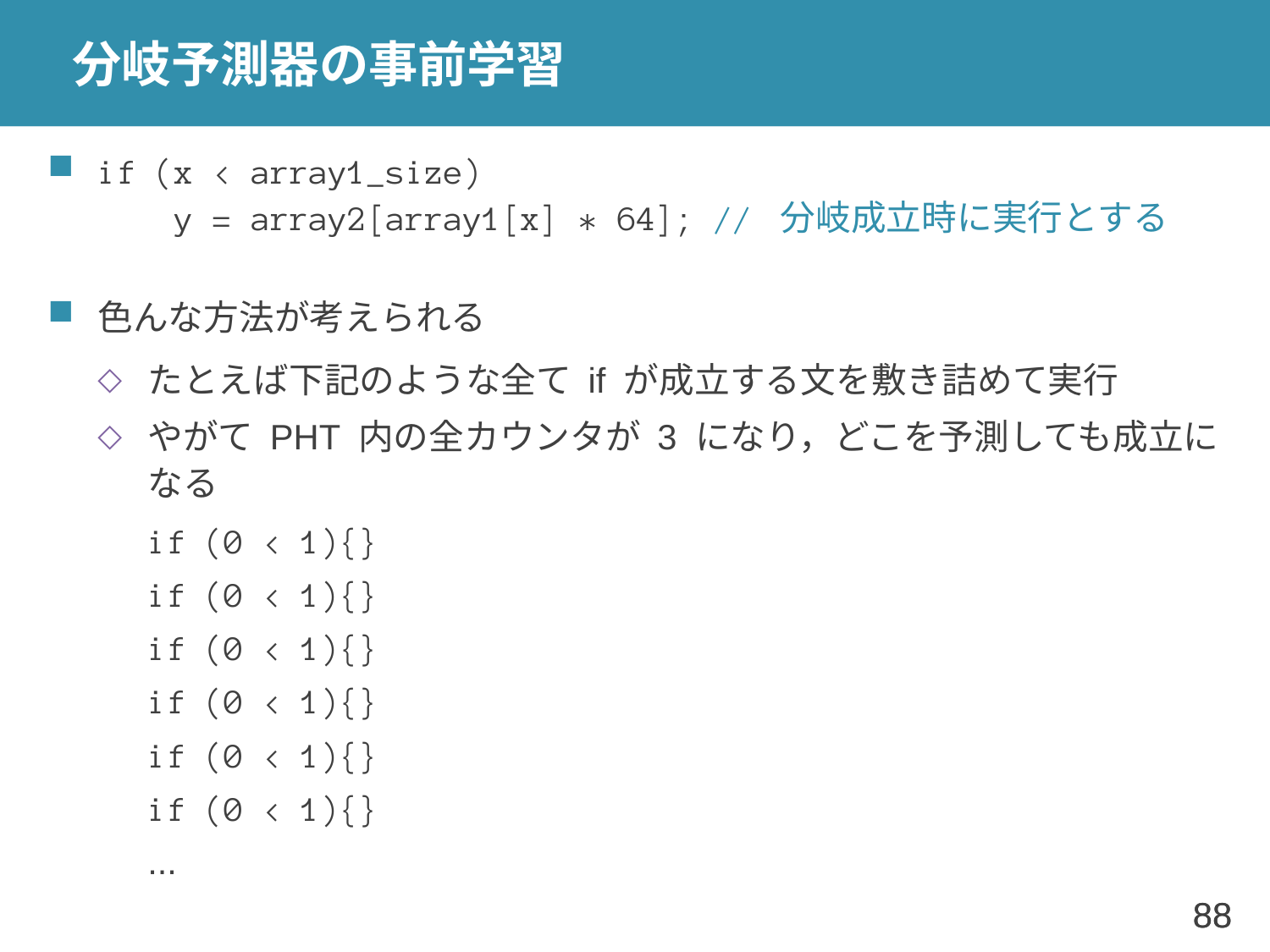

# 分岐予測器の事前学習
if (x < array1_size)
    y = array2[array1[x] * 64]; // 分岐成立時に実行とする
色んな方法が考えられる
たとえば下記のような全て if が成立する文を敷き詰めて実行
やがて PHT 内の全カウンタが 3 になり，どこを予測しても成立になる
if (0 < 1){}
if (0 < 1){}
if (0 < 1){}
if (0 < 1){}
if (0 < 1){}
if (0 < 1){}
...